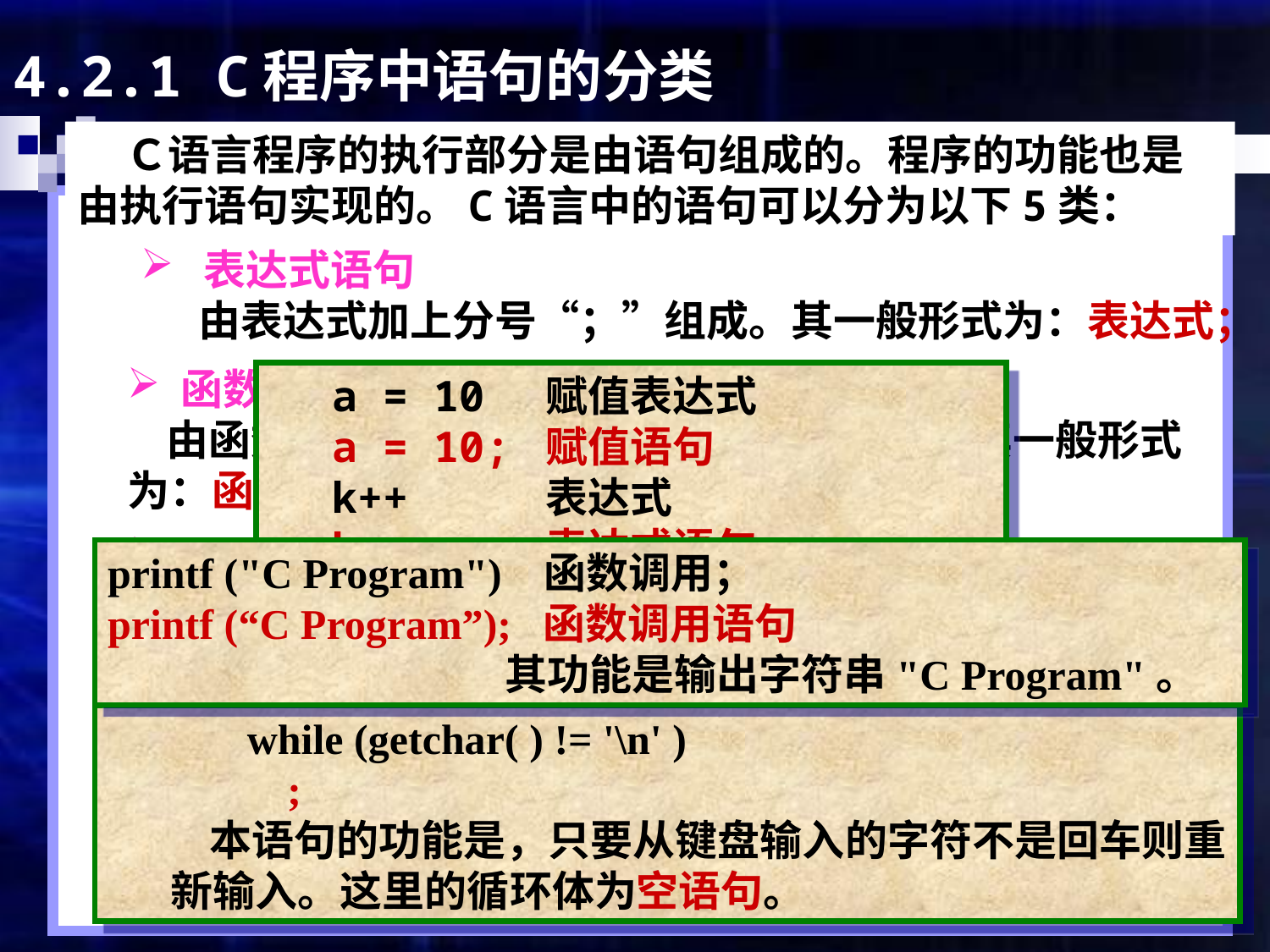

4.2.1 C程序中语句的分类
    Ｃ语言程序的执行部分是由语句组成的。程序的功能也是由执行语句实现的。C语言中的语句可以分为以下5类：
  表达式语句
     由表达式加上分号“；”组成。其一般形式为：表达式；
 函数调用语句
   由函数名、实际参数加上分号“；”组成。其一般形式为：函数名(实际参数表)；
a = 10  赋值表达式
a = 10; 赋值语句
k++     表达式
k++;    表达式语句
 空语句
   只有分号“；”组成的语句称为空语句。空语句是什么也不执行的语句。在程序中空语句可用来作空循环体。
printf ("C Program")   函数调用；
printf (“C Program”);  函数调用语句
                                  其功能是输出字符串"C Program"。
   while (getchar( ) != '\n' )
           ;
   本语句的功能是，只要从键盘输入的字符不是回车则重新输入。这里的循环体为空语句。